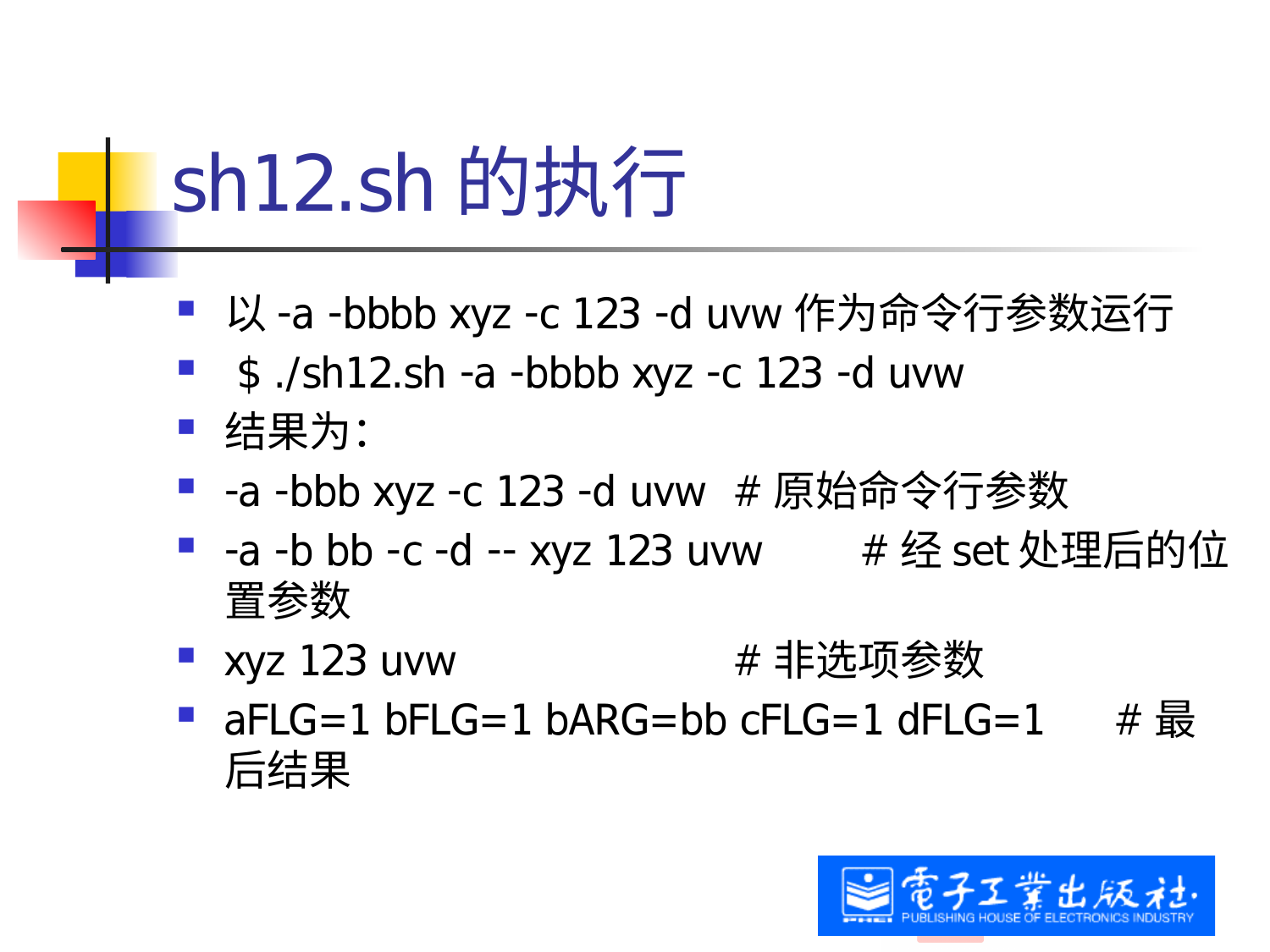

# sh12.sh的执行
以-a -bbbb xyz -c 123 -d uvw作为命令行参数运行
 $ ./sh12.sh -a -bbbb xyz -c 123 -d uvw
结果为：
-a -bbb xyz -c 123 -d uvw	#原始命令行参数
-a -b bb -c -d -- xyz 123 uvw	#经set处理后的位置参数
xyz 123 uvw			#非选项参数
aFLG=1 bFLG=1 bARG=bb cFLG=1 dFLG=1	#最后结果